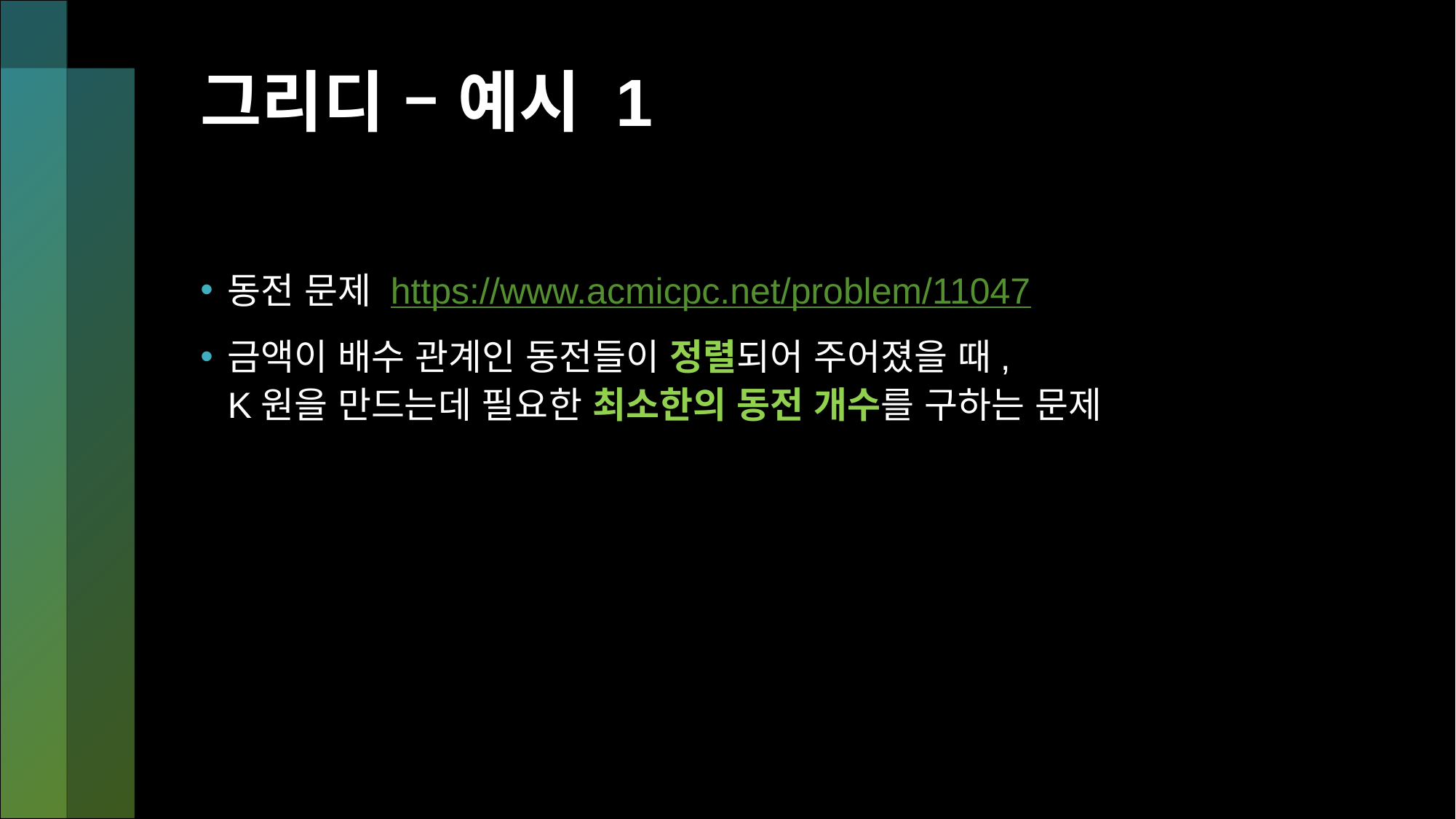

# 그리디 – 예시 1
동전 문제 https://www.acmicpc.net/problem/11047
금액이 배수 관계인 동전들이 정렬되어 주어졌을 때,
K원을 만드는데 필요한 최소한의 동전 개수를 구하는 문제